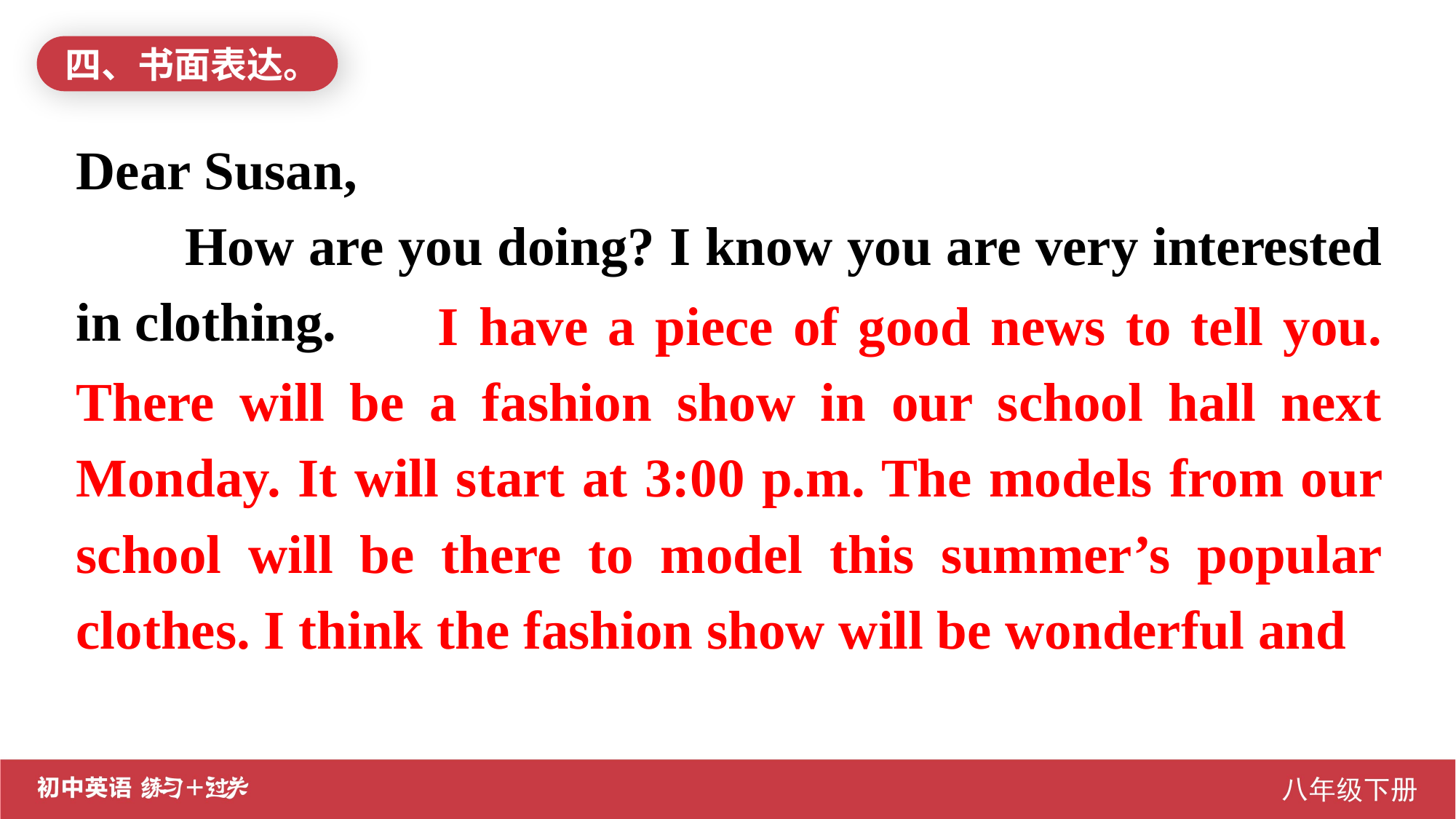

四、书面表达。
Dear Susan,
	How are you doing? I know you are very interested in clothing.

  	            I have a piece of good news to tell you. There will be a fashion show in our school hall next Monday. It will start at 3:00 p.m. The models from our school will be there to model this summer’s popular clothes. I think the fashion show will be wonderful and